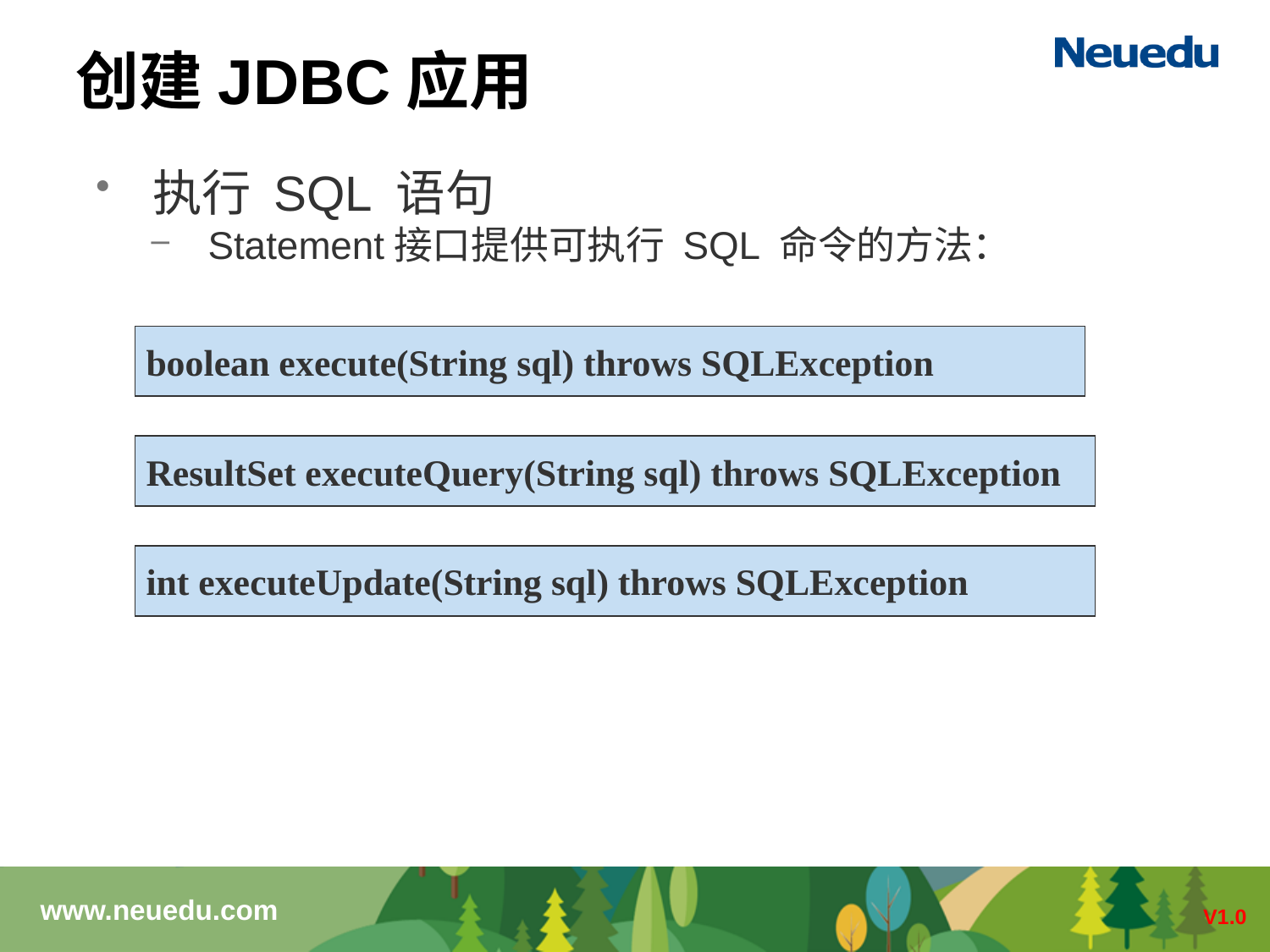

# 创建JDBC应用
执行 SQL 语句
Statement接口提供可执行 SQL 命令的方法：
boolean execute(String sql) throws SQLException
ResultSet executeQuery(String sql) throws SQLException
int executeUpdate(String sql) throws SQLException